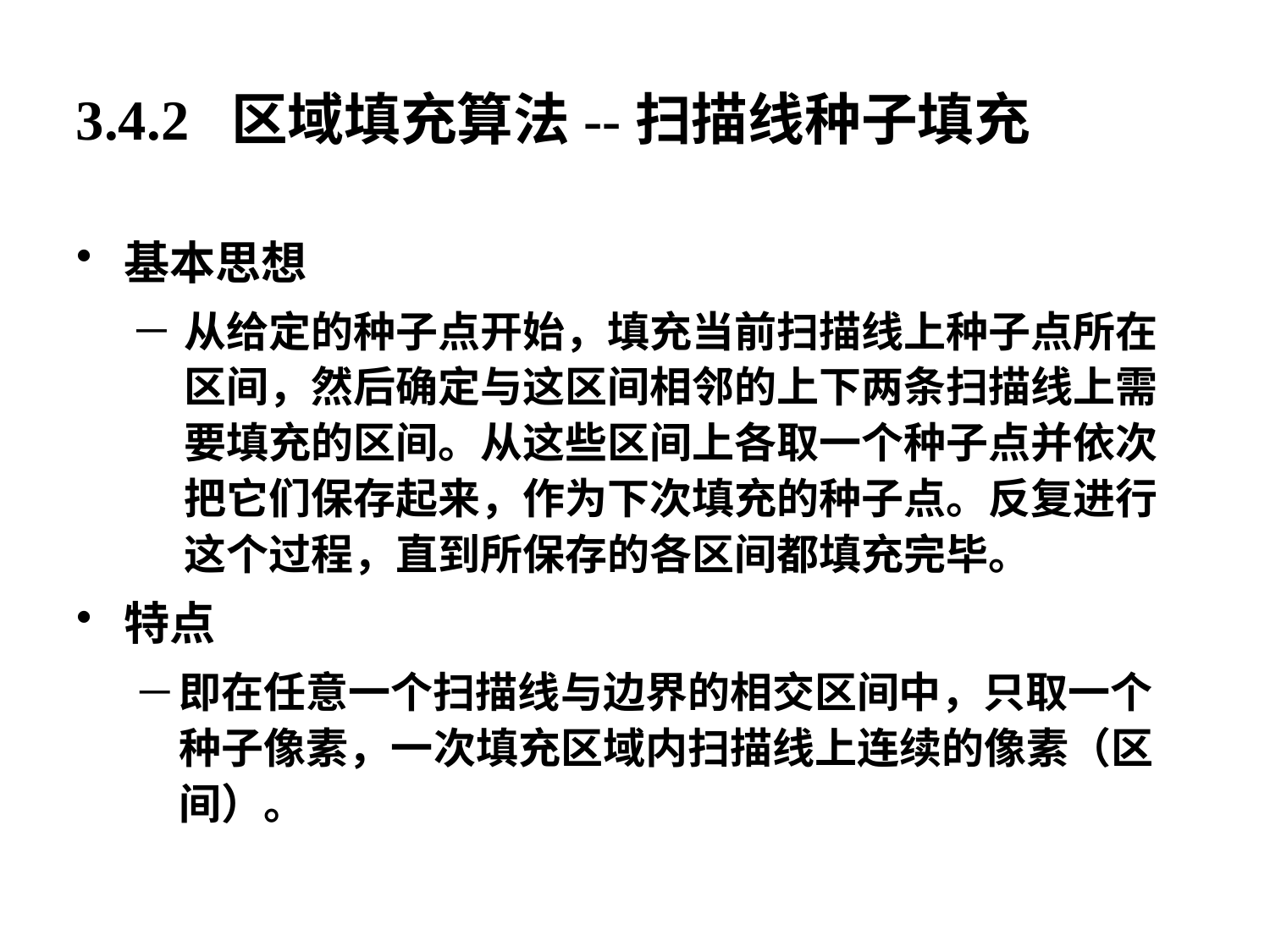

3.4.2  区域填充算法--扫描线种子填充
基本思想
从给定的种子点开始，填充当前扫描线上种子点所在区间，然后确定与这区间相邻的上下两条扫描线上需要填充的区间。从这些区间上各取一个种子点并依次把它们保存起来，作为下次填充的种子点。反复进行这个过程，直到所保存的各区间都填充完毕。
特点
即在任意一个扫描线与边界的相交区间中，只取一个种子像素，一次填充区域内扫描线上连续的像素（区间）。